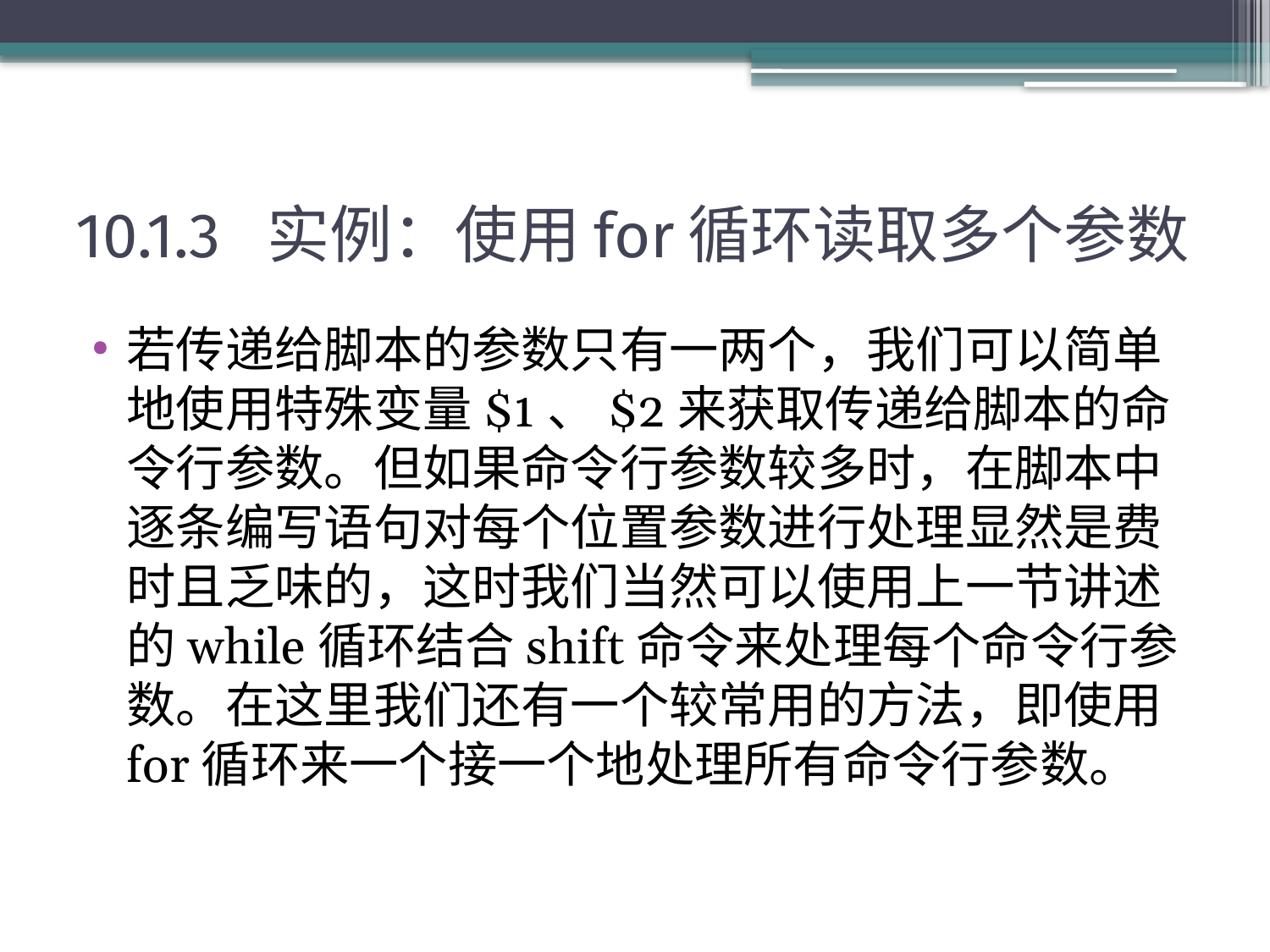

# 10.1.3  实例：使用for循环读取多个参数
若传递给脚本的参数只有一两个，我们可以简单地使用特殊变量$1、$2来获取传递给脚本的命令行参数。但如果命令行参数较多时，在脚本中逐条编写语句对每个位置参数进行处理显然是费时且乏味的，这时我们当然可以使用上一节讲述的while循环结合shift命令来处理每个命令行参数。在这里我们还有一个较常用的方法，即使用for循环来一个接一个地处理所有命令行参数。